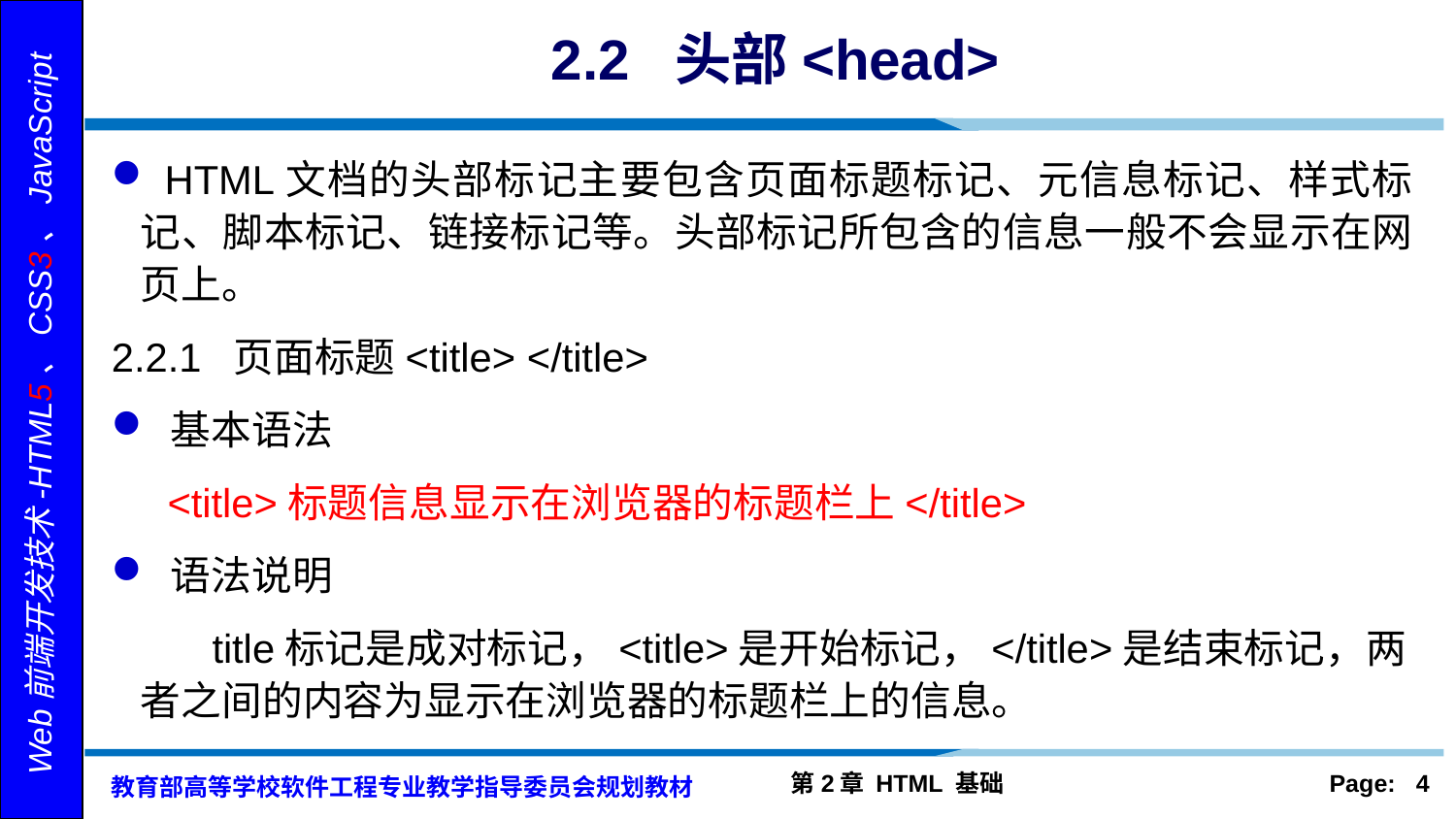

# 2.2  头部<head>
 HTML文档的头部标记主要包含页面标题标记、元信息标记、样式标记、脚本标记、链接标记等。头部标记所包含的信息一般不会显示在网页上。
2.2.1  页面标题<title> </title>
 基本语法
     <title>标题信息显示在浏览器的标题栏上</title>
 语法说明
         title标记是成对标记，<title>是开始标记，</title>是结束标记，两者之间的内容为显示在浏览器的标题栏上的信息。